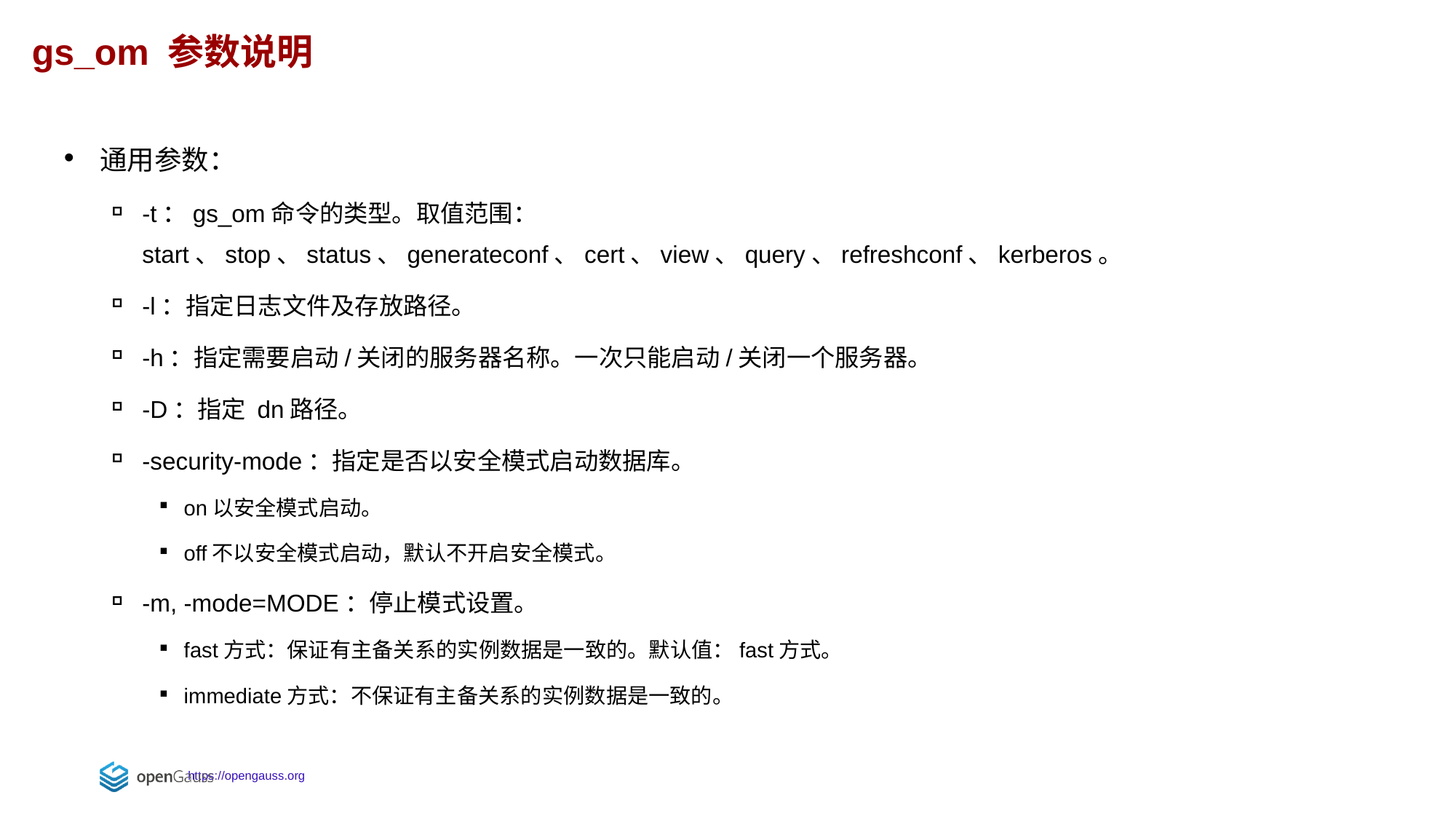

gs_om 参数说明
通用参数：
-t：gs_om命令的类型。取值范围：start、stop、status、generateconf、cert、view、query、refreshconf、kerberos。
-l：指定日志文件及存放路径。
-h：指定需要启动/关闭的服务器名称。一次只能启动/关闭一个服务器。
-D：指定 dn路径。
-security-mode：指定是否以安全模式启动数据库。
on以安全模式启动。
off不以安全模式启动，默认不开启安全模式。
-m, -mode=MODE：停止模式设置。
fast方式：保证有主备关系的实例数据是一致的。默认值：fast方式。
immediate方式：不保证有主备关系的实例数据是一致的。